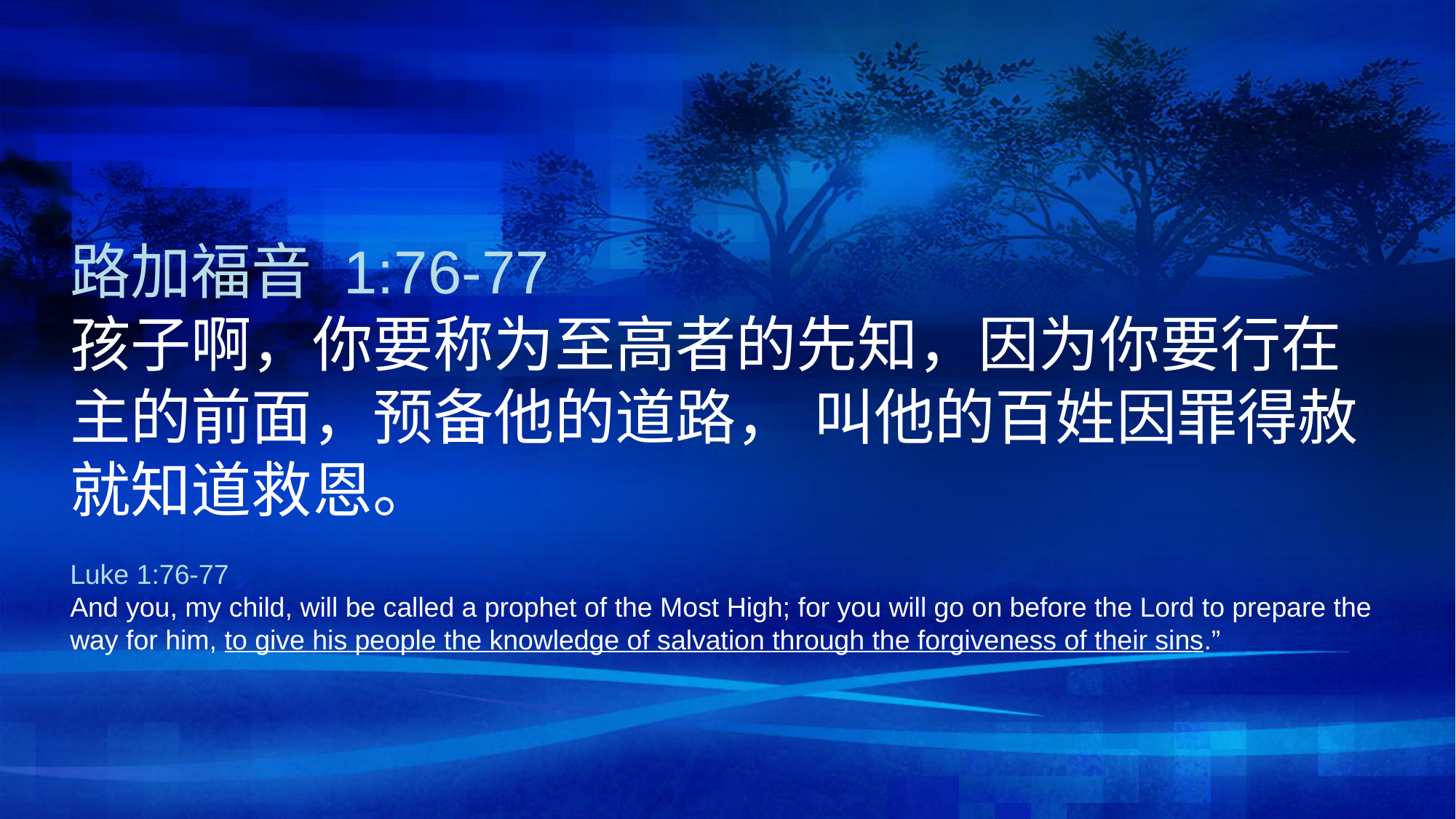

路加福音 1:76-77
孩子啊，你要称为至高者的先知，因为你要行在主的前面，预备他的道路， 叫他的百姓因罪得赦就知道救恩。

Luke 1:76-77
And you, my child, will be called a prophet of the Most High; for you will go on before the Lord to prepare the way for him, to give his people the knowledge of salvation through the forgiveness of their sins.”